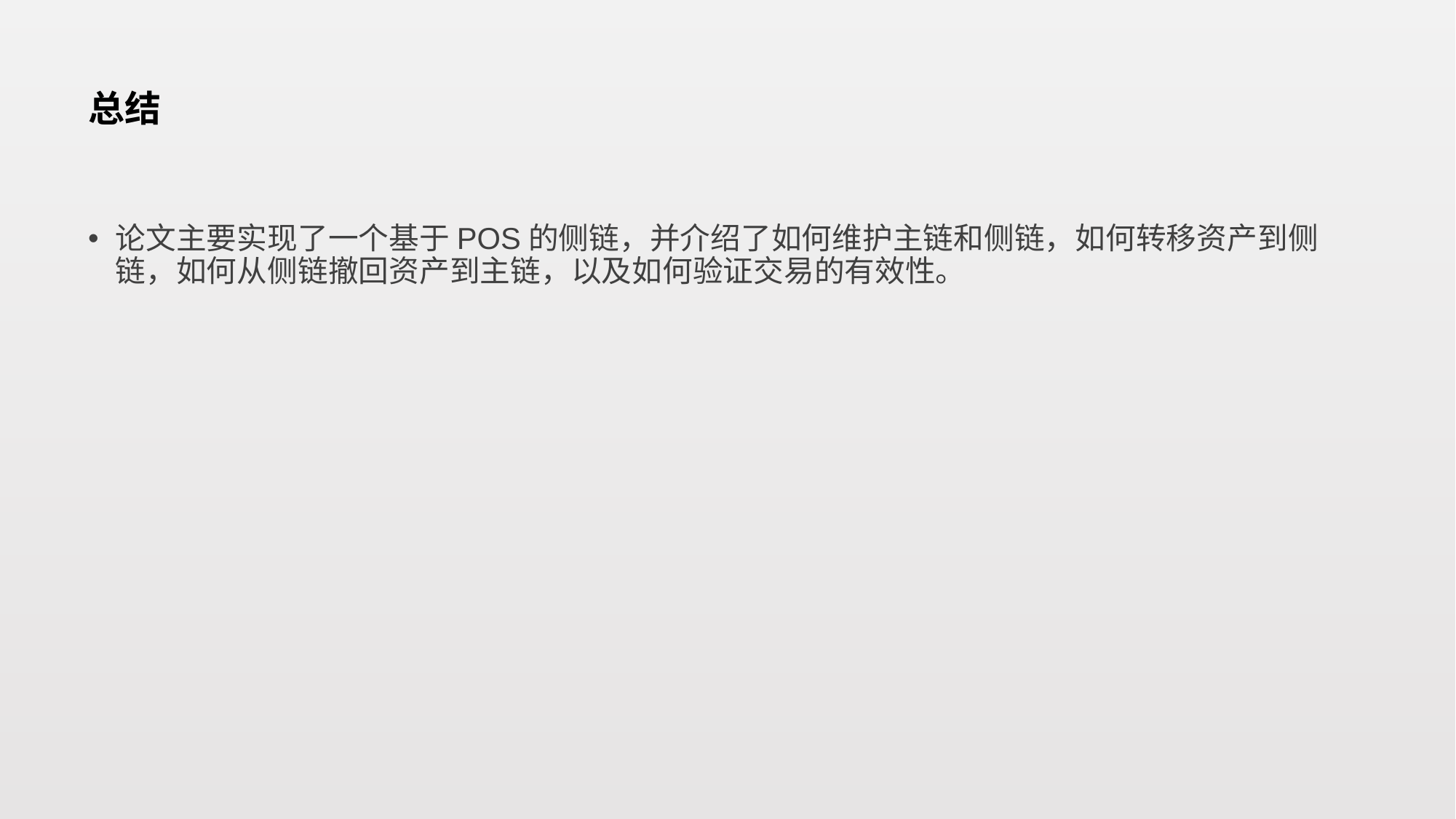

# 总结
论文主要实现了一个基于POS的侧链，并介绍了如何维护主链和侧链，如何转移资产到侧链，如何从侧链撤回资产到主链，以及如何验证交易的有效性。